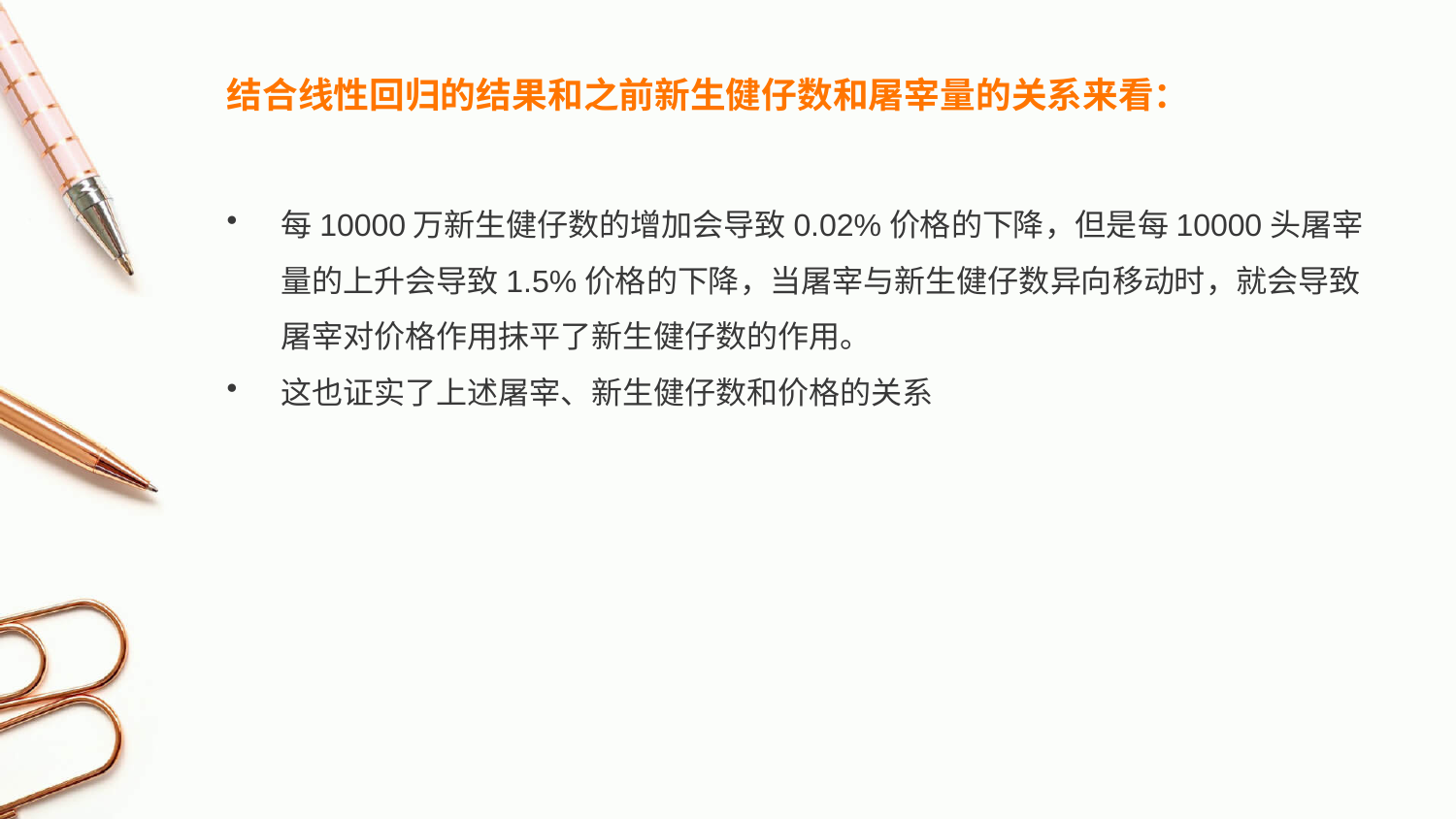

结合线性回归的结果和之前新生健仔数和屠宰量的关系来看：
每10000万新生健仔数的增加会导致0.02%价格的下降，但是每10000头屠宰量的上升会导致1.5%价格的下降，当屠宰与新生健仔数异向移动时，就会导致屠宰对价格作用抹平了新生健仔数的作用。
这也证实了上述屠宰、新生健仔数和价格的关系